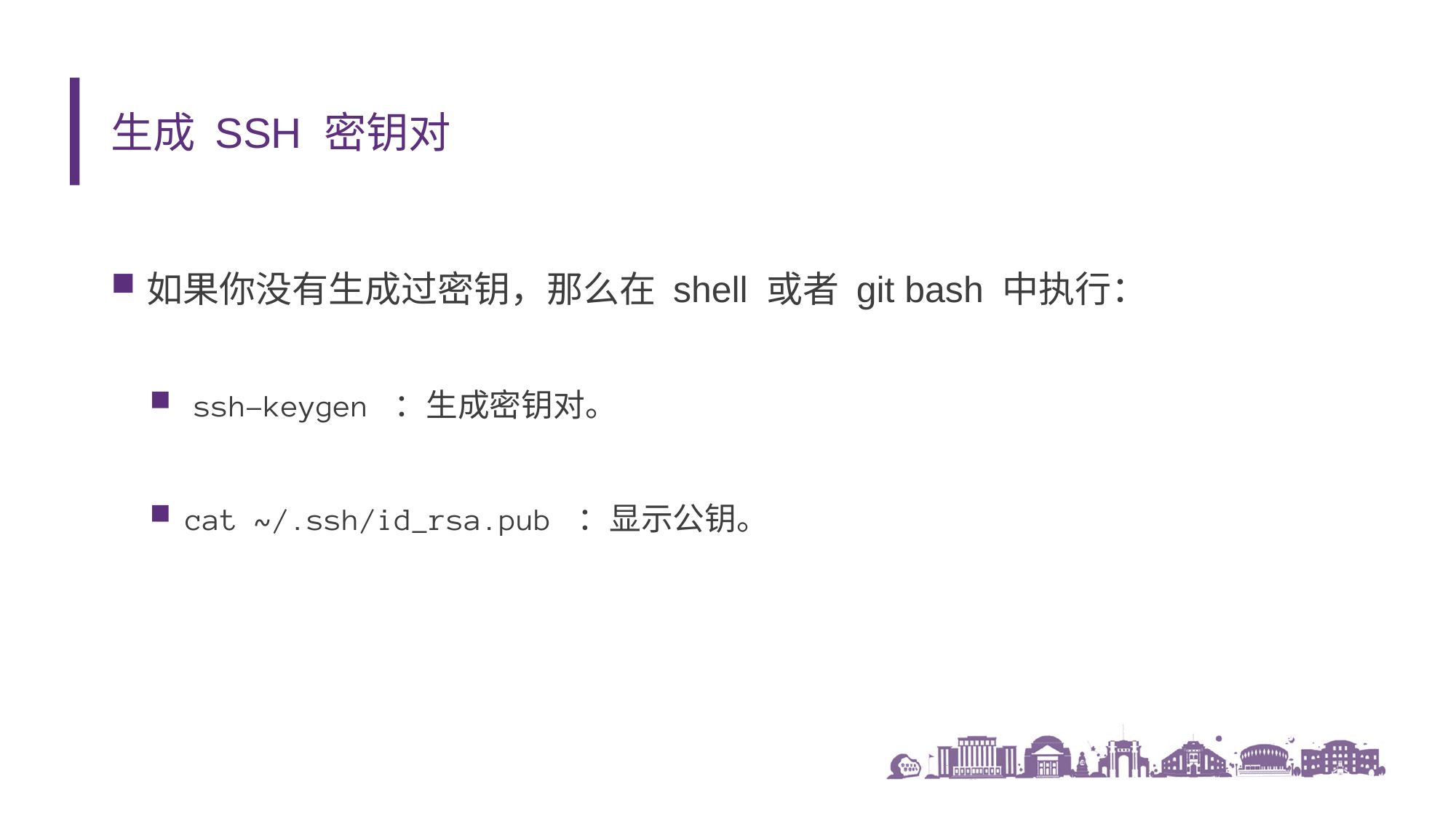

# 生成 ssh 密钥对
如果你没有生成过密钥，那么在 shell 或者 git bash 中执行：

 ssh-keygen ：生成密钥对。

cat ~/.ssh/id_rsa.pub ：显示公钥。